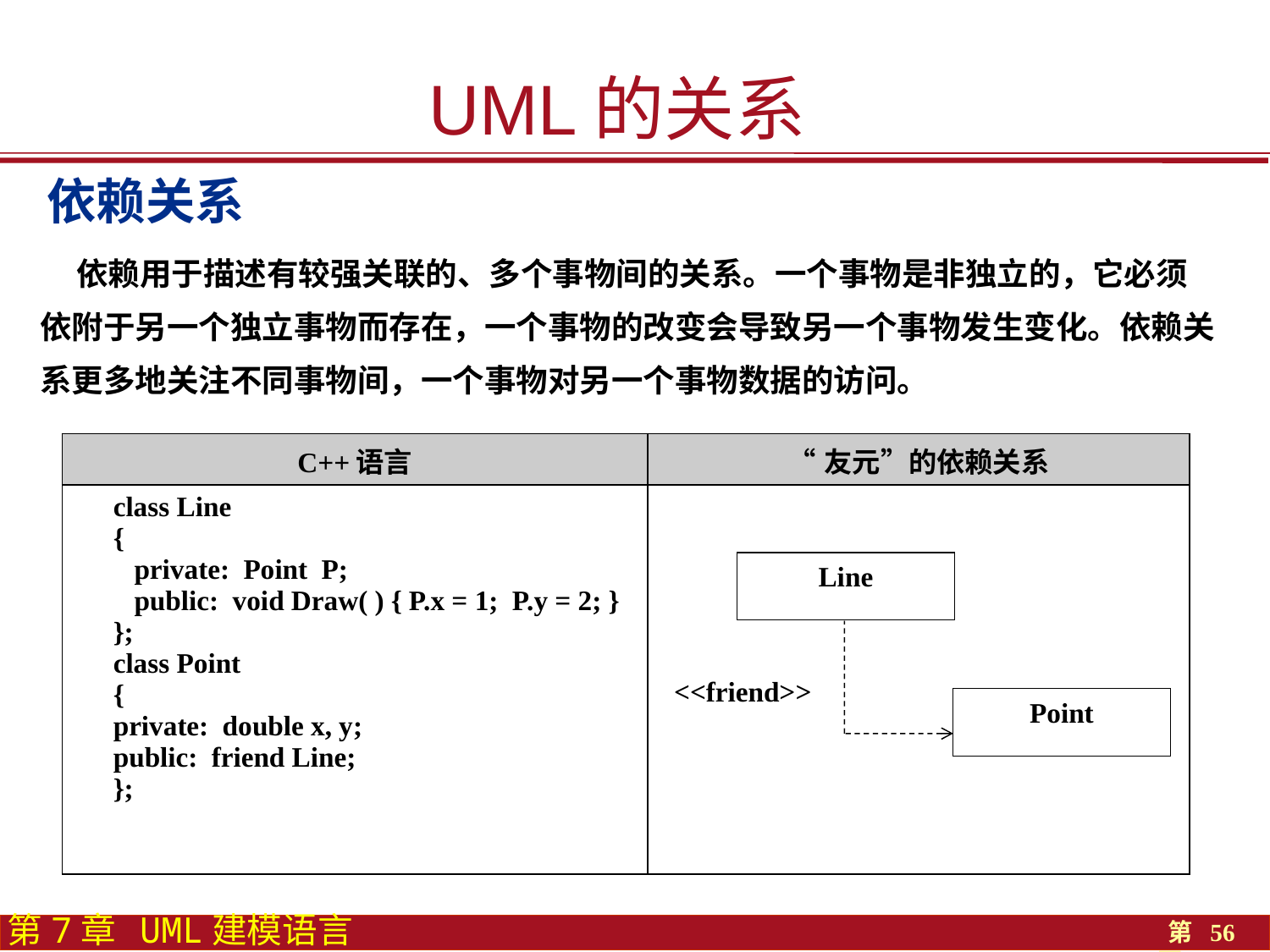

UML的关系
依赖关系
    依赖用于描述有较强关联的、多个事物间的关系。一个事物是非独立的，它必须依附于另一个独立事物而存在，一个事物的改变会导致另一个事物发生变化。依赖关系更多地关注不同事物间，一个事物对另一个事物数据的访问。

| C++语言 | “友元”的依赖关系 |
| --- | --- |
| class Line { private: Point P; public: void Draw( ) { P.x = 1; P.y = 2; } }; class Point { private: double x, y; public: friend Line; }; |  |
Line

<<friend>>
Point